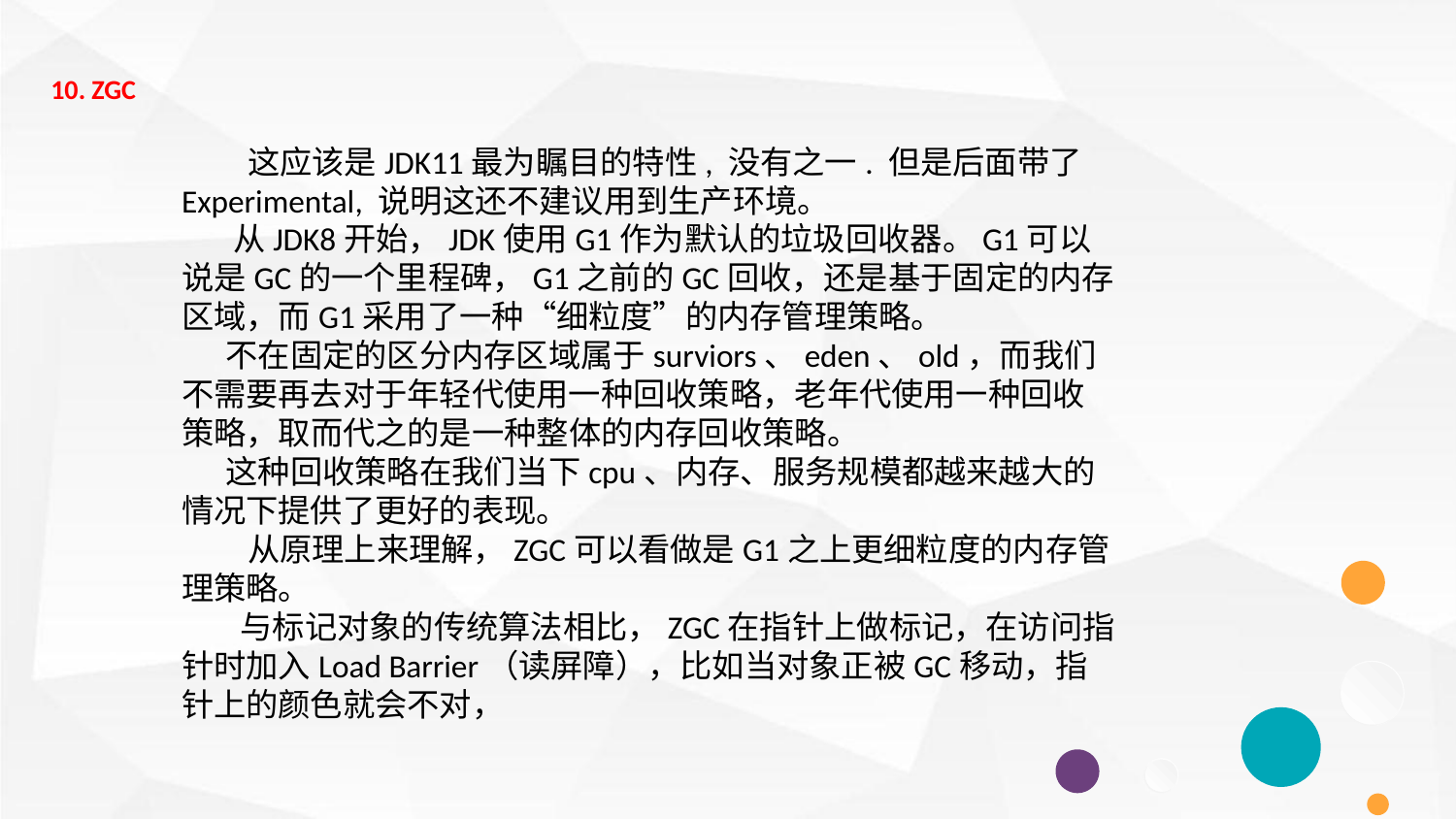

10. ZGC
        这应该是JDK11最为瞩目的特性, 没有之一. 但是后面带了Experimental, 说明这还不建议用到生产环境。
      从JDK8开始，JDK使用G1作为默认的垃圾回收器。G1可以说是GC的一个里程碑，G1之前的GC回收，还是基于固定的内存区域，而G1采用了一种“细粒度”的内存管理策略。
     不在固定的区分内存区域属于surviors、eden、old，而我们不需要再去对于年轻代使用一种回收策略，老年代使用一种回收策略，取而代之的是一种整体的内存回收策略。
     这种回收策略在我们当下cpu、内存、服务规模都越来越大的情况下提供了更好的表现。
        从原理上来理解，ZGC可以看做是G1之上更细粒度的内存管理策略。
       与标记对象的传统算法相比，ZGC在指针上做标记，在访问指针时加入Load Barrier（读屏障），比如当对象正被GC移动，指针上的颜色就会不对，